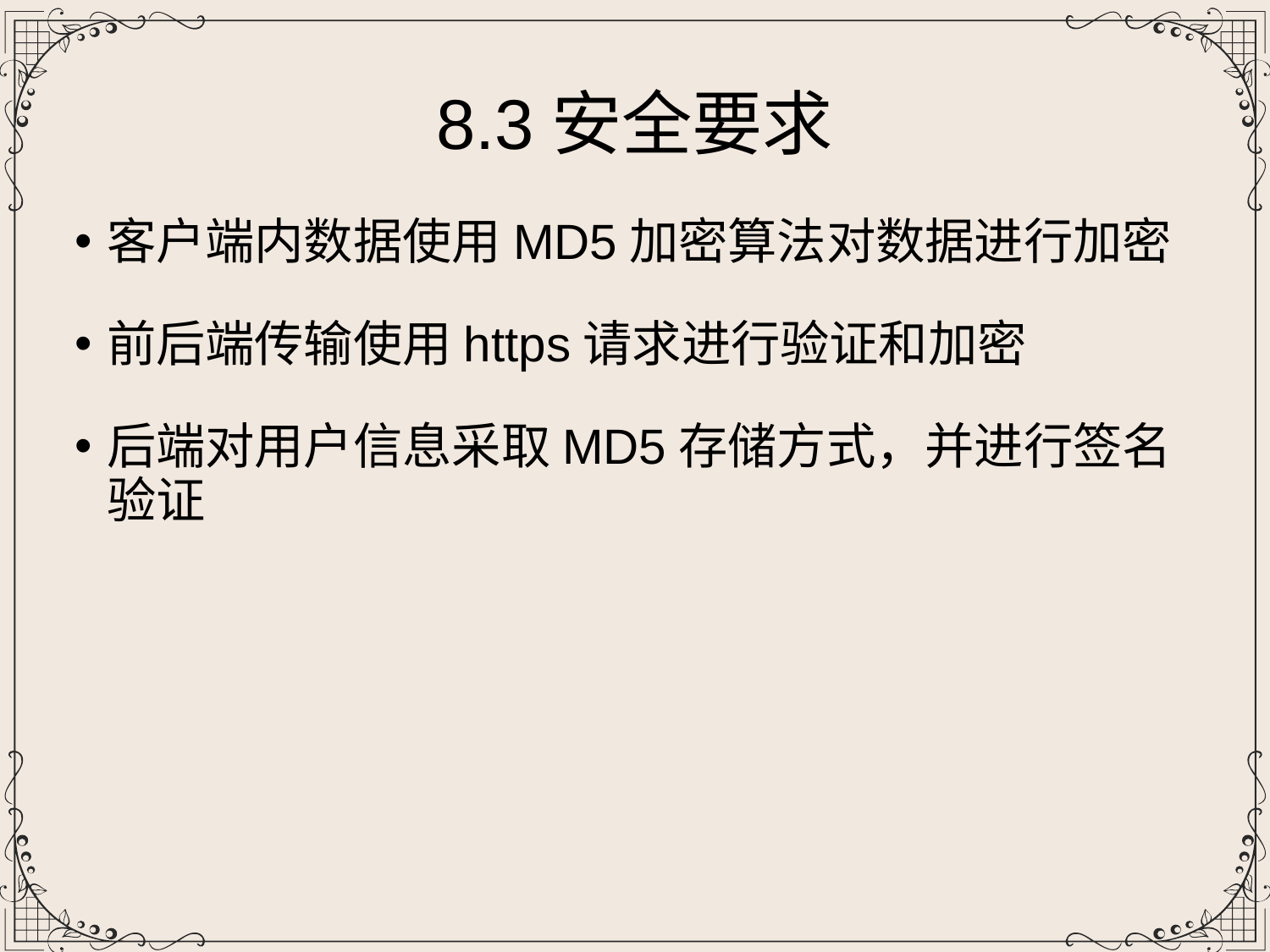

8.3安全要求
客户端内数据使用MD5加密算法对数据进行加密
前后端传输使用https请求进行验证和加密
后端对用户信息采取MD5存储方式，并进行签名验证